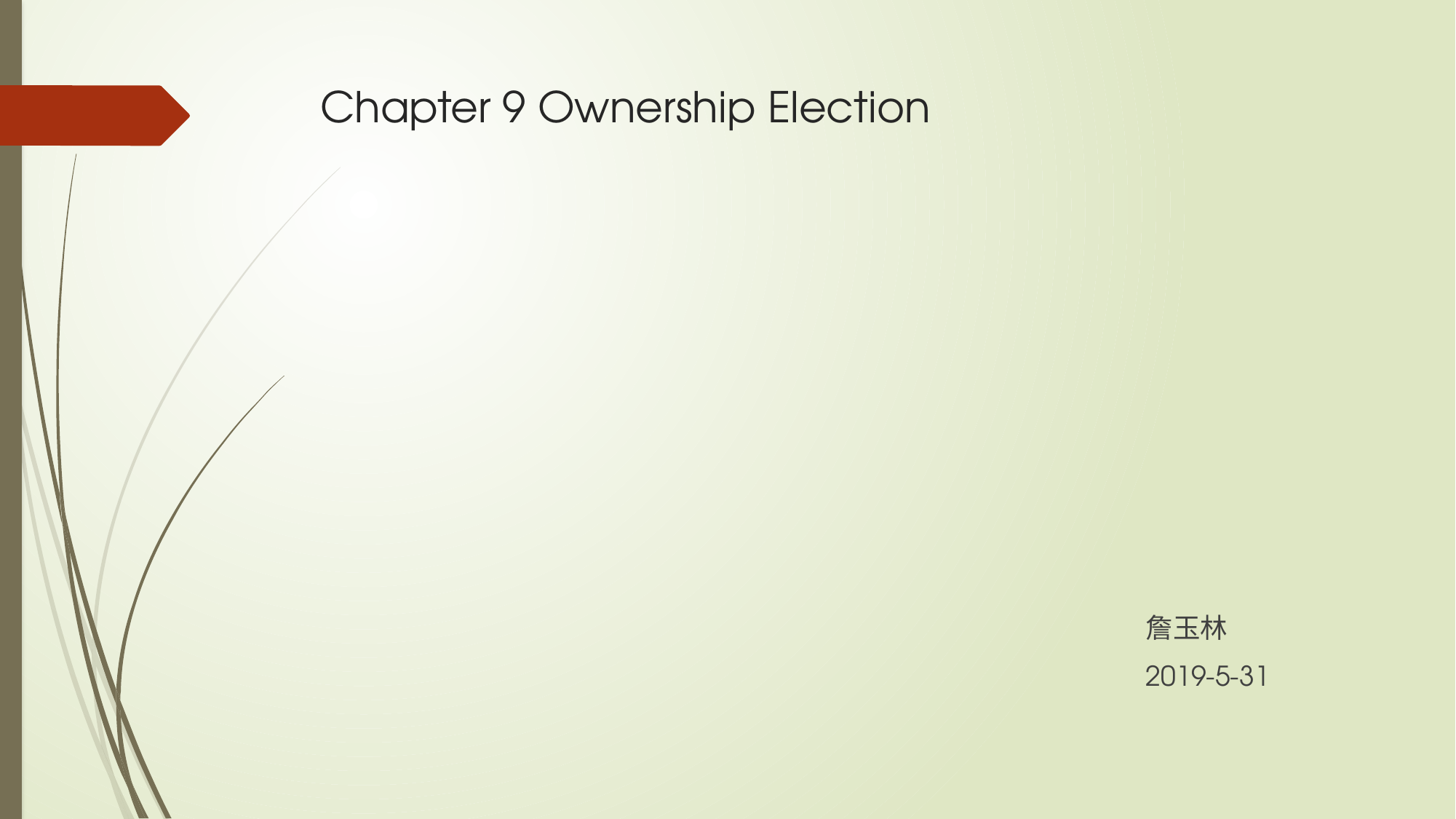

# Chapter 9 Ownership Election
詹玉林
2019-5-31